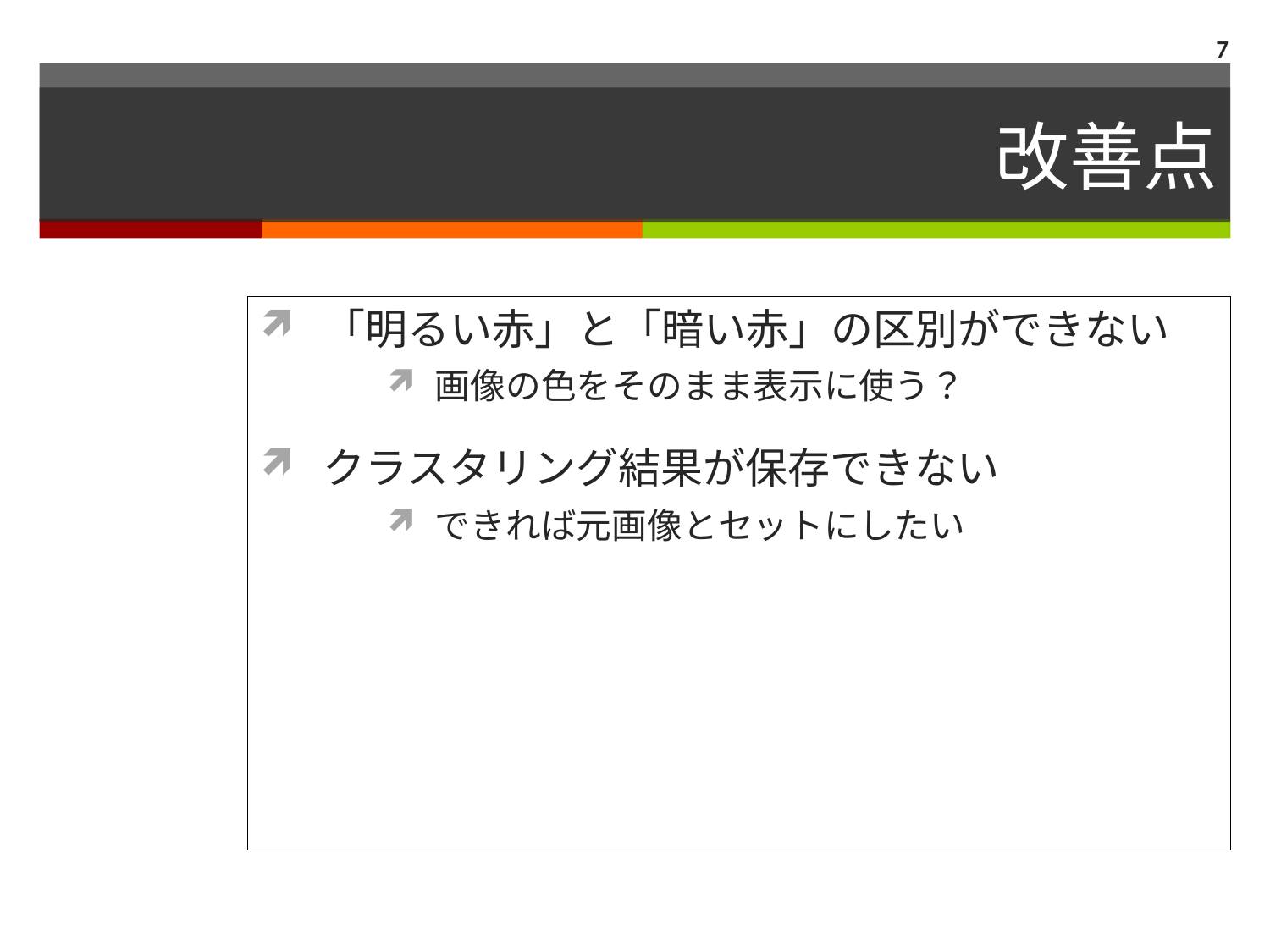

7
# 改善点
「明るい赤」と「暗い赤」の区別ができない
画像の色をそのまま表示に使う？
クラスタリング結果が保存できない
できれば元画像とセットにしたい